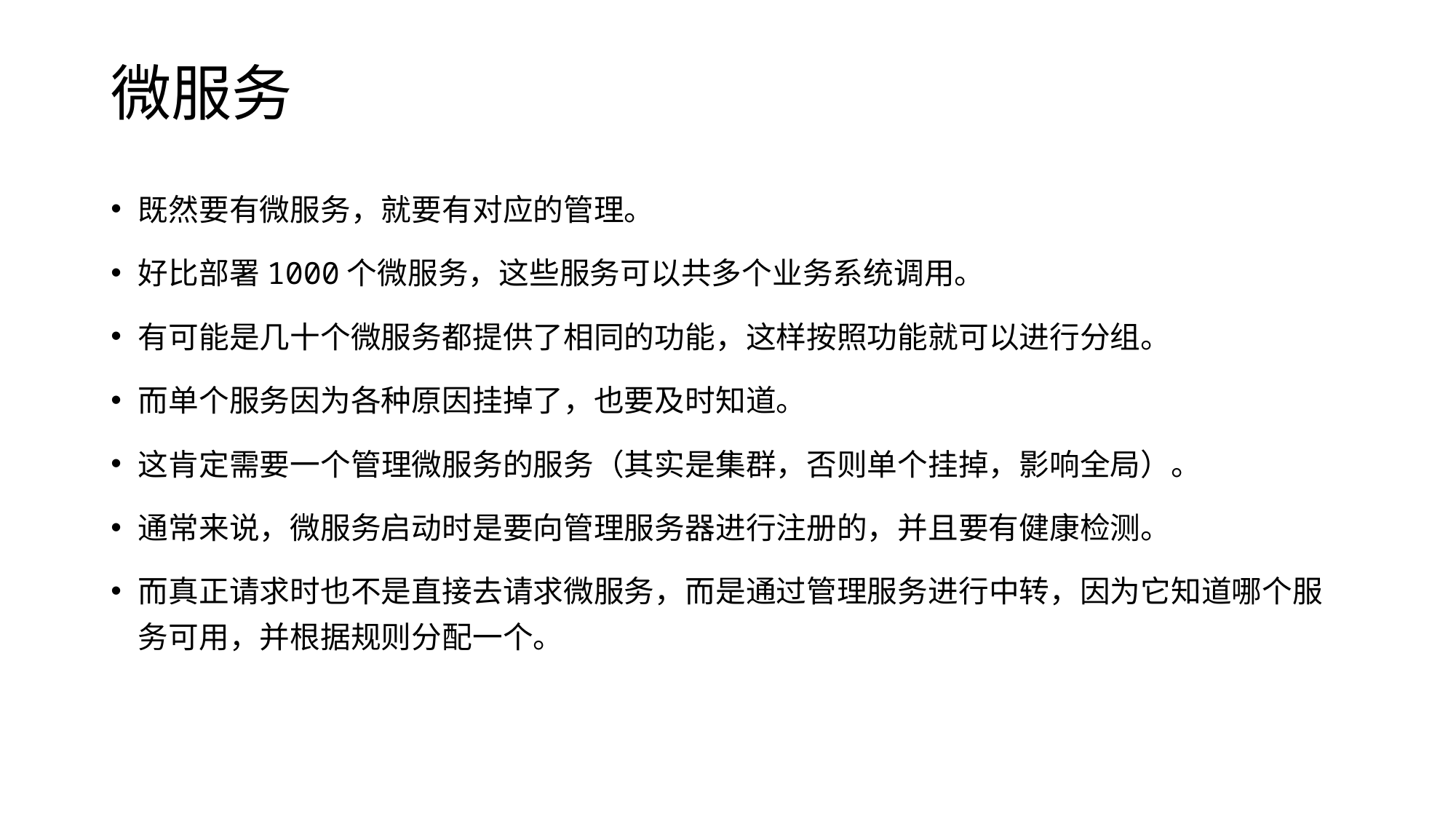

# 微服务
既然要有微服务，就要有对应的管理。
好比部署1000个微服务，这些服务可以共多个业务系统调用。
有可能是几十个微服务都提供了相同的功能，这样按照功能就可以进行分组。
而单个服务因为各种原因挂掉了，也要及时知道。
这肯定需要一个管理微服务的服务（其实是集群，否则单个挂掉，影响全局）。
通常来说，微服务启动时是要向管理服务器进行注册的，并且要有健康检测。
而真正请求时也不是直接去请求微服务，而是通过管理服务进行中转，因为它知道哪个服务可用，并根据规则分配一个。